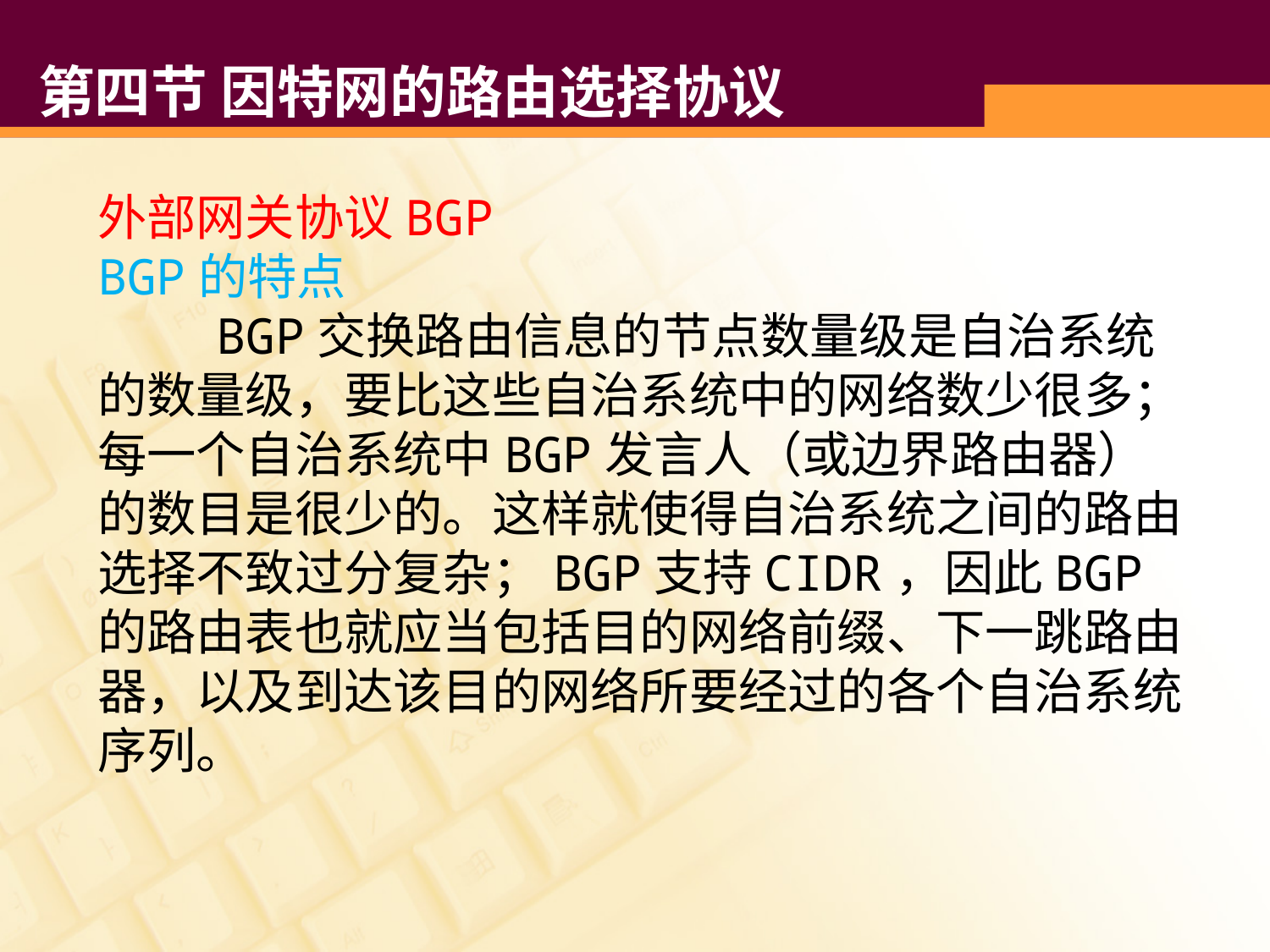

# 第四节 因特网的路由选择协议
外部网关协议BGP
BGP的特点
    BGP交换路由信息的节点数量级是自治系统的数量级，要比这些自治系统中的网络数少很多；每一个自治系统中BGP发言人（或边界路由器）的数目是很少的。这样就使得自治系统之间的路由选择不致过分复杂；BGP支持CIDR，因此BGP的路由表也就应当包括目的网络前缀、下一跳路由器，以及到达该目的网络所要经过的各个自治系统序列。